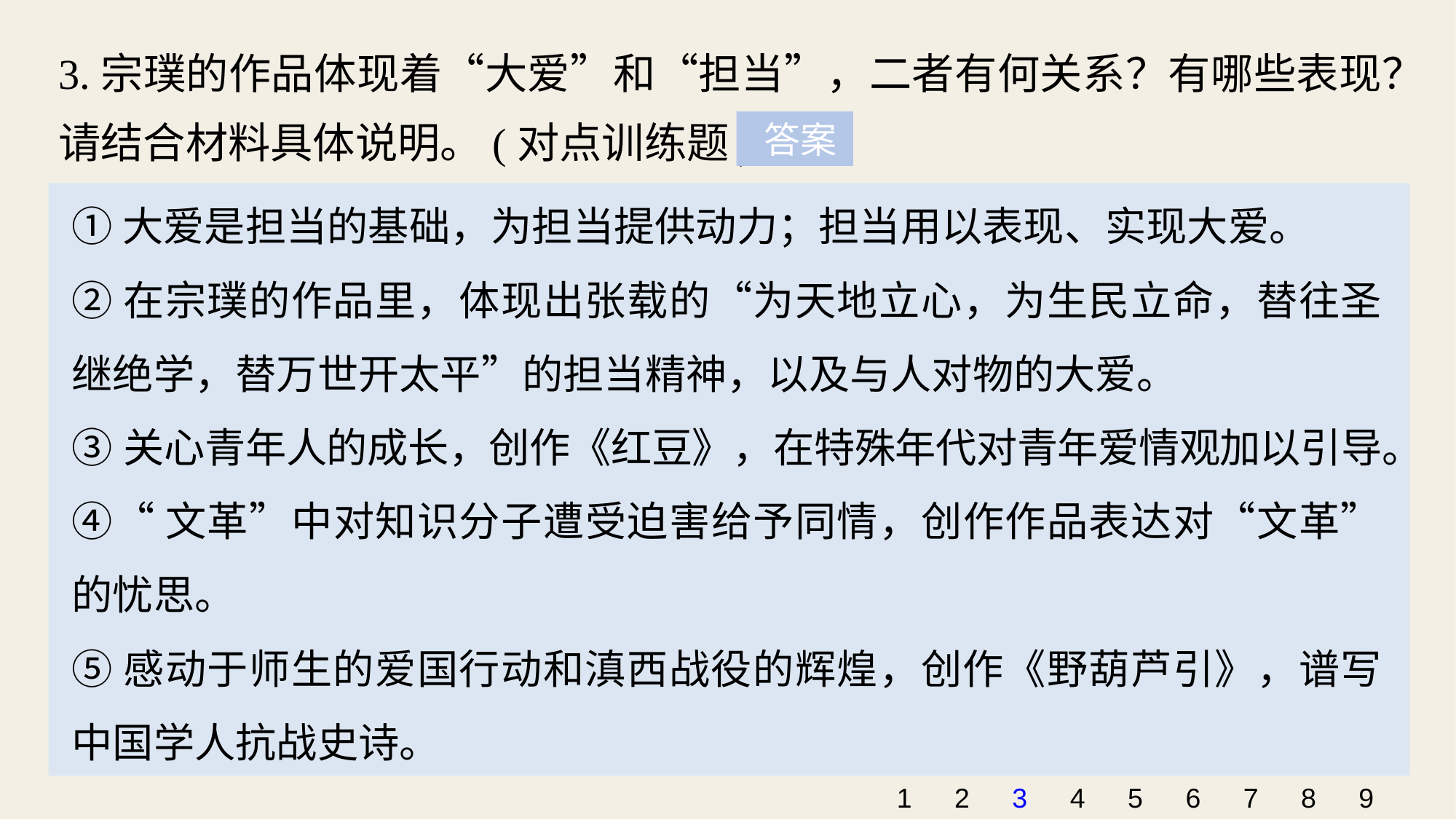

3.宗璞的作品体现着“大爱”和“担当”，二者有何关系？有哪些表现？请结合材料具体说明。(对点训练题)
 答案
①大爱是担当的基础，为担当提供动力；担当用以表现、实现大爱。
②在宗璞的作品里，体现出张载的“为天地立心，为生民立命，替往圣继绝学，替万世开太平”的担当精神，以及与人对物的大爱。
③关心青年人的成长，创作《红豆》，在特殊年代对青年爱情观加以引导。
④“文革”中对知识分子遭受迫害给予同情，创作作品表达对“文革”的忧思。
⑤感动于师生的爱国行动和滇西战役的辉煌，创作《野葫芦引》，谱写中国学人抗战史诗。

1
2
3
4
5
6
7
8
9